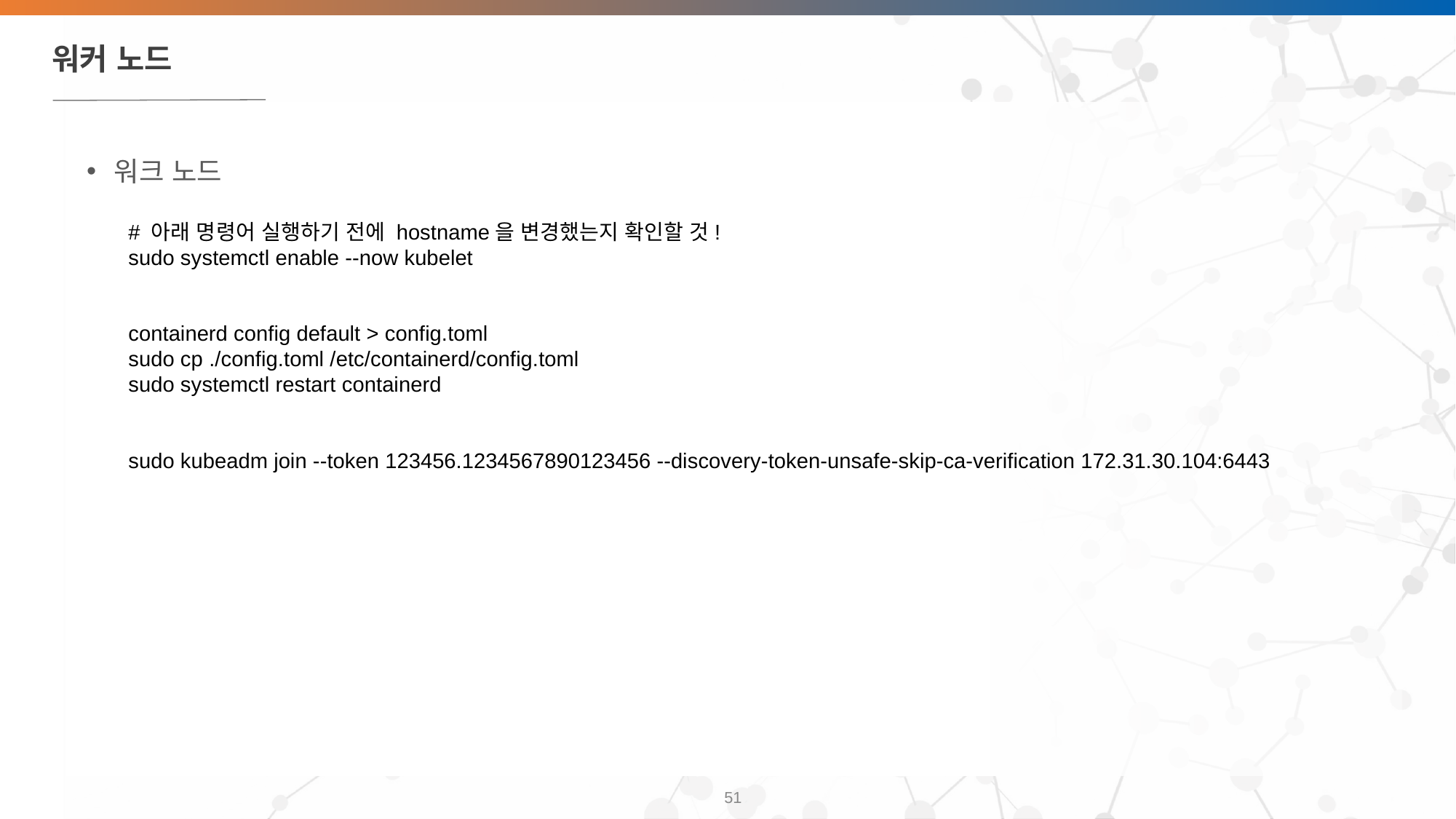

# 워커 노드

워크 노드
# 아래 명령어 실행하기 전에 hostname을 변경했는지 확인할 것!
sudo systemctl enable --now kubelet

containerd config default > config.toml
sudo cp ./config.toml /etc/containerd/config.toml
sudo systemctl restart containerd

sudo kubeadm join --token 123456.1234567890123456 --discovery-token-unsafe-skip-ca-verification 172.31.30.104:6443
51